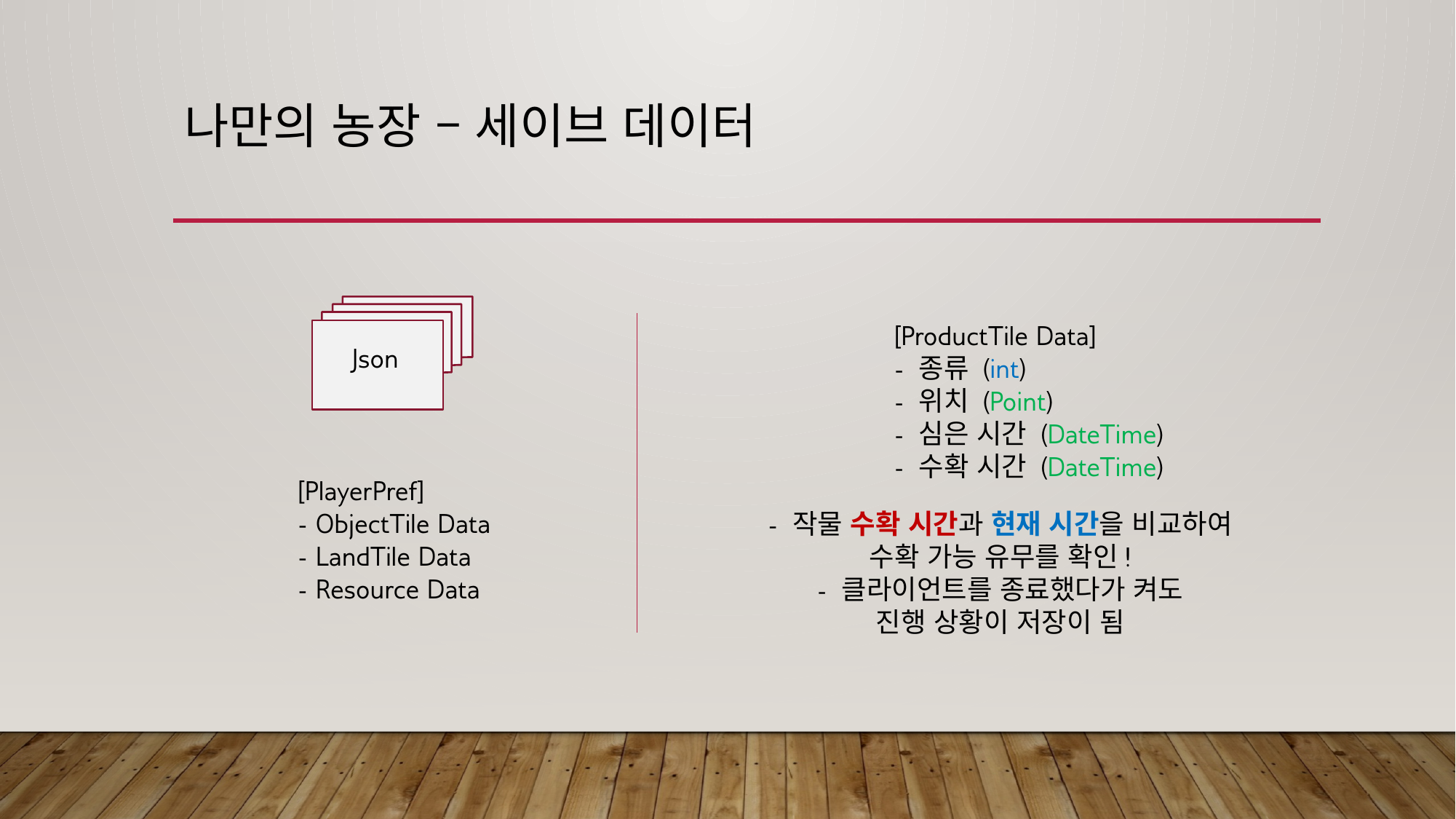

# 나만의 농장 – 세이브 데이터

[ProductTile Data]
- 종류 (int)
- 위치 (Point)
- 심은 시간 (DateTime)
- 수확 시간 (DateTime)
Json
[PlayerPref]
- ObjectTile Data
- LandTile Data
- Resource Data
- 작물 수확 시간과 현재 시간을 비교하여
수확 가능 유무를 확인!
- 클라이언트를 종료했다가 켜도
진행 상황이 저장이 됨